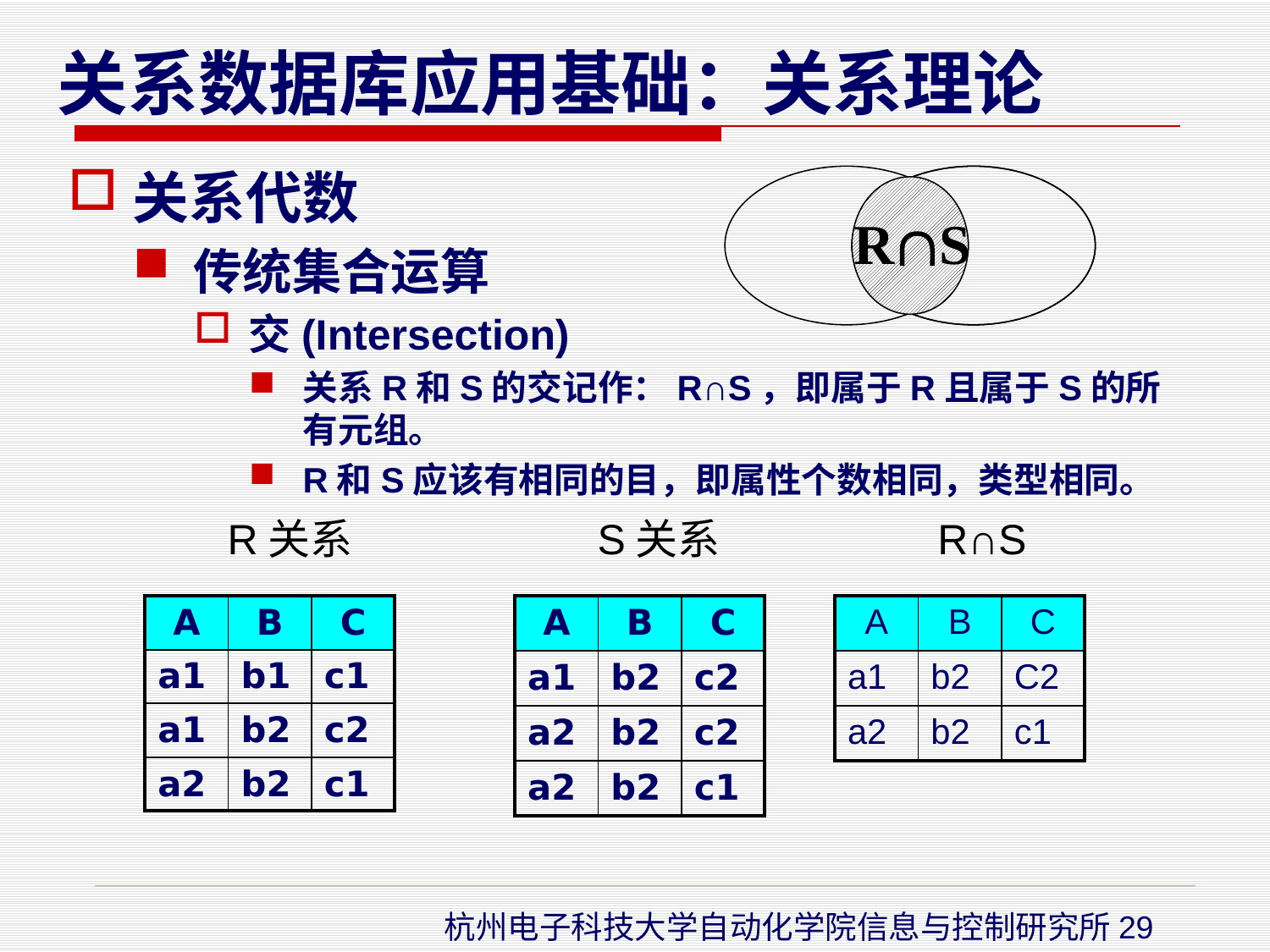

关系代数
传统集合运算
交(Intersection)
关系R和S的交记作：R∩S，即属于R且属于S的所有元组。
R和S应该有相同的目，即属性个数相同，类型相同。

R∩S
R关系
S关系
R∩S
| A | B | C |
| --- | --- | --- |
| a1 | b1 | c1 |
| a1 | b2 | c2 |
| a2 | b2 | c1 |
| A | B | C |
| --- | --- | --- |
| a1 | b2 | c2 |
| a2 | b2 | c2 |
| a2 | b2 | c1 |
| A | B | C |
| --- | --- | --- |
| a1 | b2 | C2 |
| a2 | b2 | c1 |